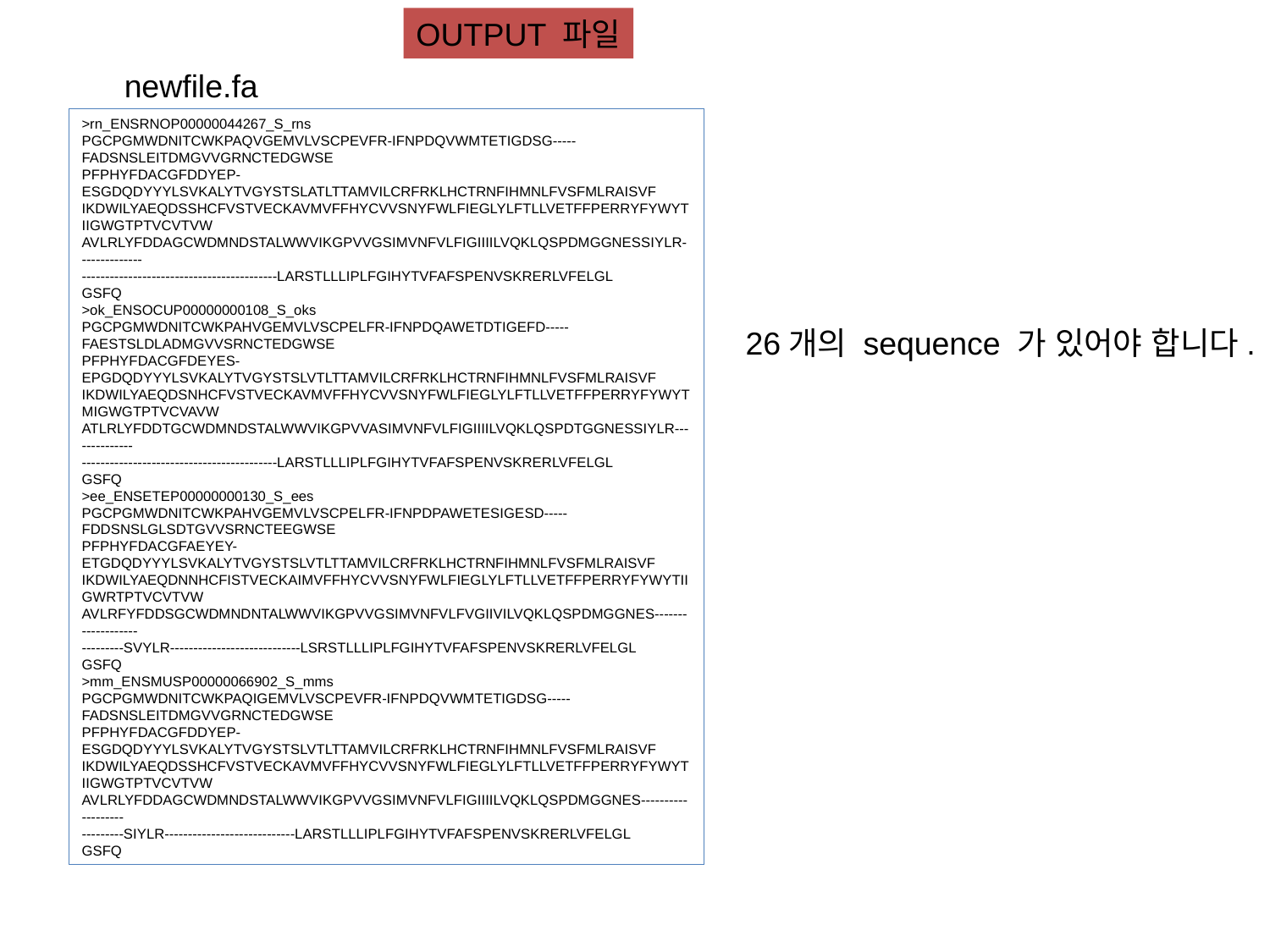

OUTPUT 파일
newfile.fa
>rn_ENSRNOP00000044267_S_rns
PGCPGMWDNITCWKPAQVGEMVLVSCPEVFR-IFNPDQVWMTETIGDSG-----FADSNSLEITDMGVVGRNCTEDGWSE
PFPHYFDACGFDDYEP-ESGDQDYYYLSVKALYTVGYSTSLATLTTAMVILCRFRKLHCTRNFIHMNLFVSFMLRAISVF
IKDWILYAEQDSSHCFVSTVECKAVMVFFHYCVVSNYFWLFIEGLYLFTLLVETFFPERRYFYWYTIIGWGTPTVCVTVW
AVLRLYFDDAGCWDMNDSTALWWVIKGPVVGSIMVNFVLFIGIIIILVQKLQSPDMGGNESSIYLR--------------
------------------------------------------LARSTLLLIPLFGIHYTVFAFSPENVSKRERLVFELGL
GSFQ
>ok_ENSOCUP00000000108_S_oks
PGCPGMWDNITCWKPAHVGEMVLVSCPELFR-IFNPDQAWETDTIGEFD-----FAESTSLDLADMGVVSRNCTEDGWSE
PFPHYFDACGFDEYES-EPGDQDYYYLSVKALYTVGYSTSLVTLTTAMVILCRFRKLHCTRNFIHMNLFVSFMLRAISVF
IKDWILYAEQDSNHCFVSTVECKAVMVFFHYCVVSNYFWLFIEGLYLFTLLVETFFPERRYFYWYTMIGWGTPTVCVAVW
ATLRLYFDDTGCWDMNDSTALWWVIKGPVVASIMVNFVLFIGIIIILVQKLQSPDTGGNESSIYLR--------------
------------------------------------------LARSTLLLIPLFGIHYTVFAFSPENVSKRERLVFELGL
GSFQ
>ee_ENSETEP00000000130_S_ees
PGCPGMWDNITCWKPAHVGEMVLVSCPELFR-IFNPDPAWETESIGESD-----FDDSNSLGLSDTGVVSRNCTEEGWSE
PFPHYFDACGFAEYEY-ETGDQDYYYLSVKALYTVGYSTSLVTLTTAMVILCRFRKLHCTRNFIHMNLFVSFMLRAISVF
IKDWILYAEQDNNHCFISTVECKAIMVFFHYCVVSNYFWLFIEGLYLFTLLVETFFPERRYFYWYTIIGWRTPTVCVTVW
AVLRFYFDDSGCWDMNDNTALWWVIKGPVVGSIMVNFVLFVGIIVILVQKLQSPDMGGNES-------------------
---------SVYLR----------------------------LSRSTLLLIPLFGIHYTVFAFSPENVSKRERLVFELGL
GSFQ
>mm_ENSMUSP00000066902_S_mms
PGCPGMWDNITCWKPAQIGEMVLVSCPEVFR-IFNPDQVWMTETIGDSG-----FADSNSLEITDMGVVGRNCTEDGWSE
PFPHYFDACGFDDYEP-ESGDQDYYYLSVKALYTVGYSTSLVTLTTAMVILCRFRKLHCTRNFIHMNLFVSFMLRAISVF
IKDWILYAEQDSSHCFVSTVECKAVMVFFHYCVVSNYFWLFIEGLYLFTLLVETFFPERRYFYWYTIIGWGTPTVCVTVW
AVLRLYFDDAGCWDMNDSTALWWVIKGPVVGSIMVNFVLFIGIIIILVQKLQSPDMGGNES-------------------
---------SIYLR----------------------------LARSTLLLIPLFGIHYTVFAFSPENVSKRERLVFELGL
GSFQ
26개의 sequence 가 있어야 합니다.